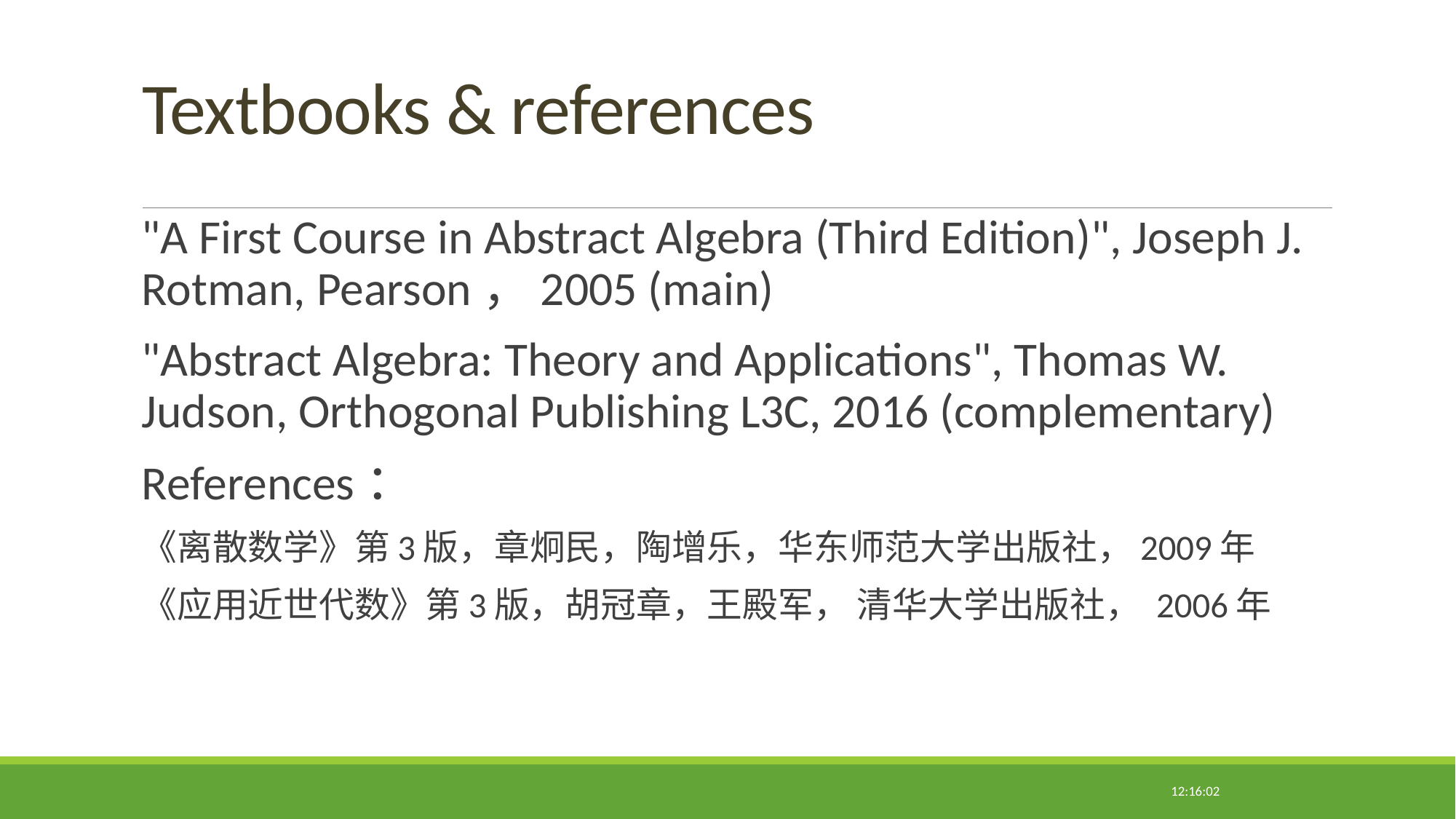

# Textbooks & references
"A First Course in Abstract Algebra (Third Edition)", Joseph J. Rotman, Pearson，2005 (main)
"Abstract Algebra: Theory and Applications", Thomas W. Judson, Orthogonal Publishing L3C, 2016 (complementary)
References：
《离散数学》第3版，章炯民，陶增乐，华东师范大学出版社，2009年
《应用近世代数》第3版，胡冠章，王殿军， 清华大学出版社， 2006年

12:16:02